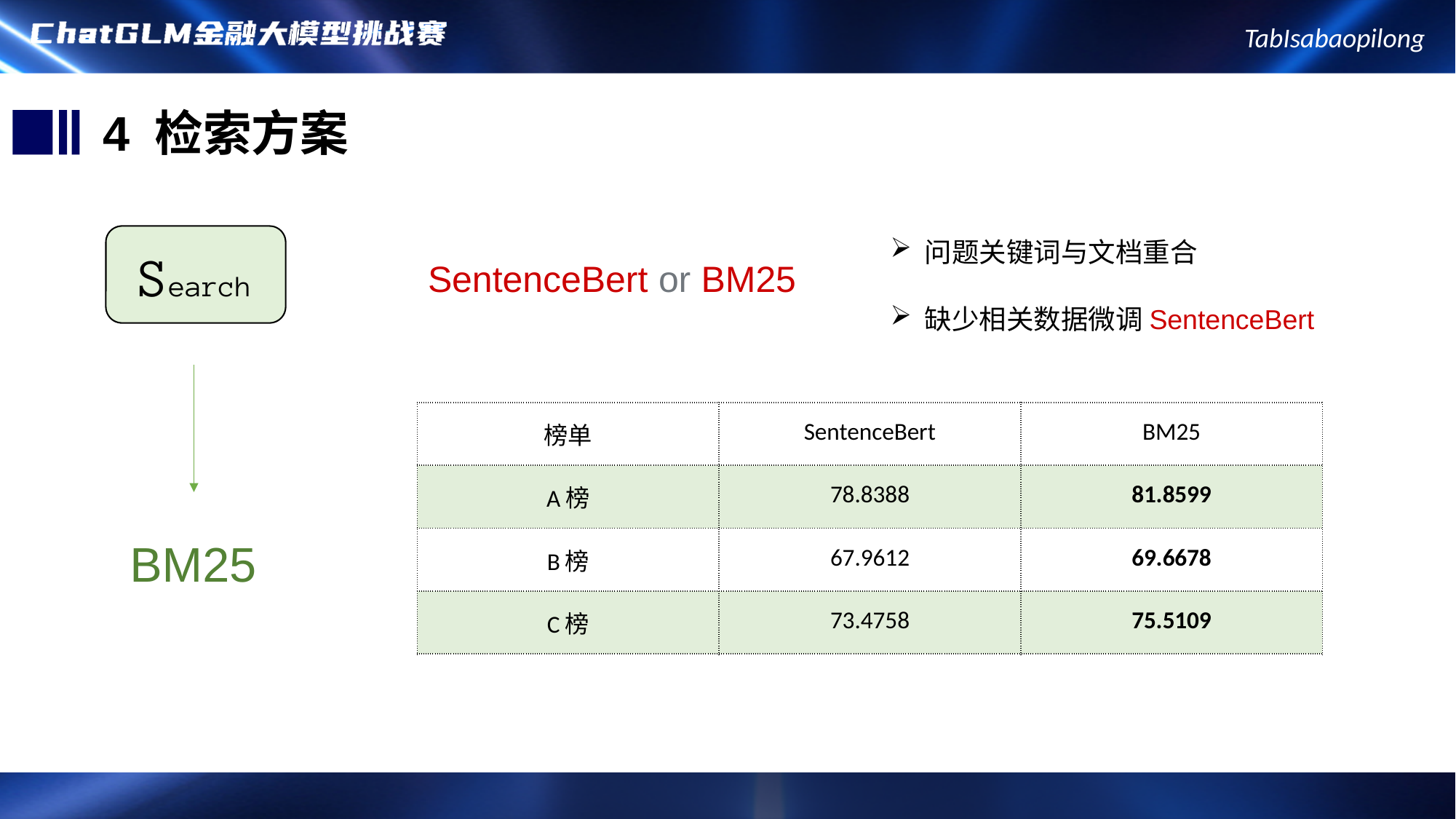

4 检索方案

问题关键词与文档重合
缺少相关数据微调SentenceBert
Search
SentenceBert or BM25
| 榜单 | SentenceBert | BM25 |
| --- | --- | --- |
| A榜 | 78.8388 | 81.8599 |
| B榜 | 67.9612 | 69.6678 |
| C榜 | 73.4758 | 75.5109 |
BM25